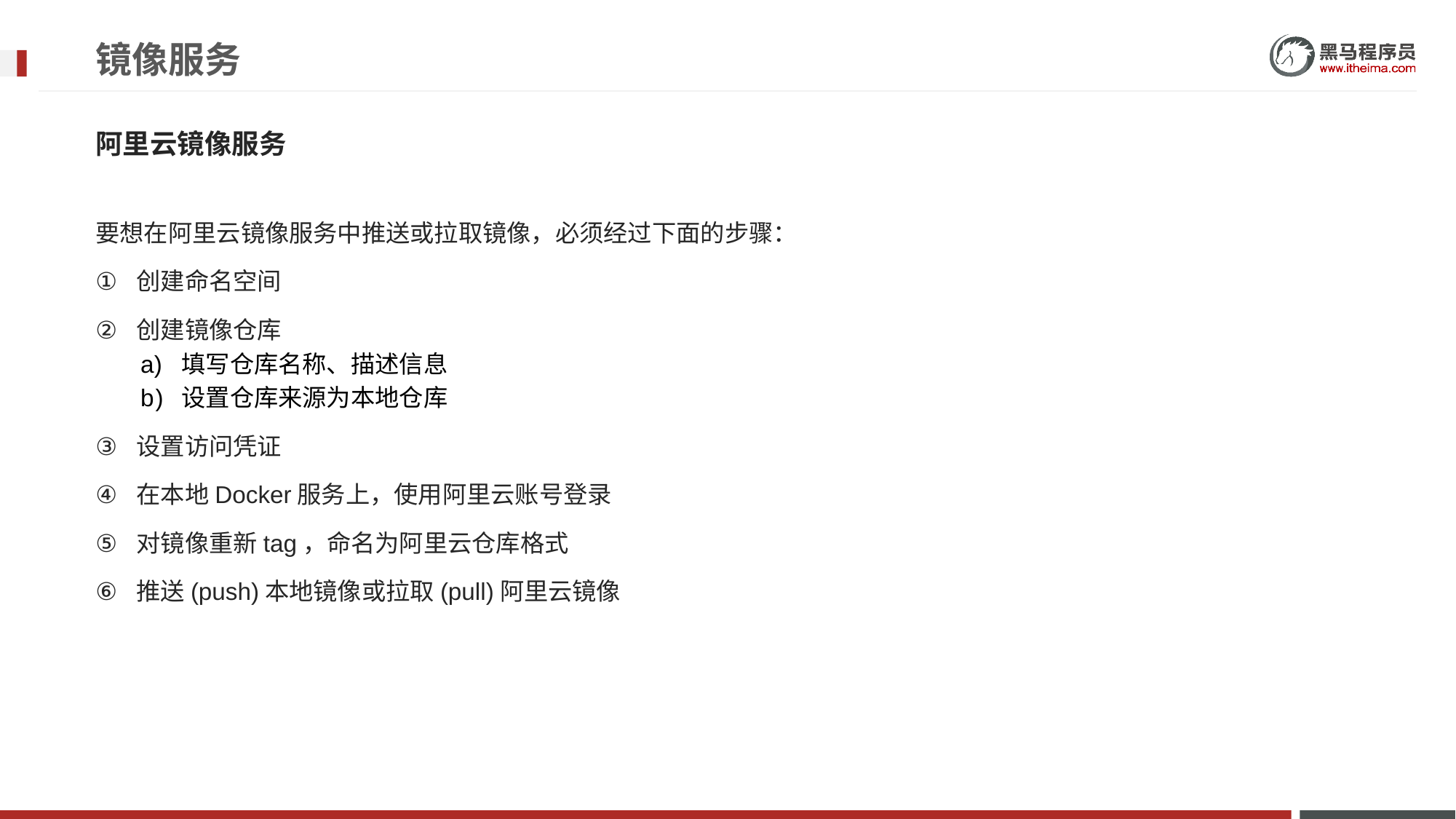

# 镜像服务
阿里云镜像服务
要想在阿里云镜像服务中推送或拉取镜像，必须经过下面的步骤：
创建命名空间
创建镜像仓库
填写仓库名称、描述信息
设置仓库来源为本地仓库
设置访问凭证
在本地Docker服务上，使用阿里云账号登录
对镜像重新tag，命名为阿里云仓库格式
推送(push)本地镜像或拉取(pull)阿里云镜像